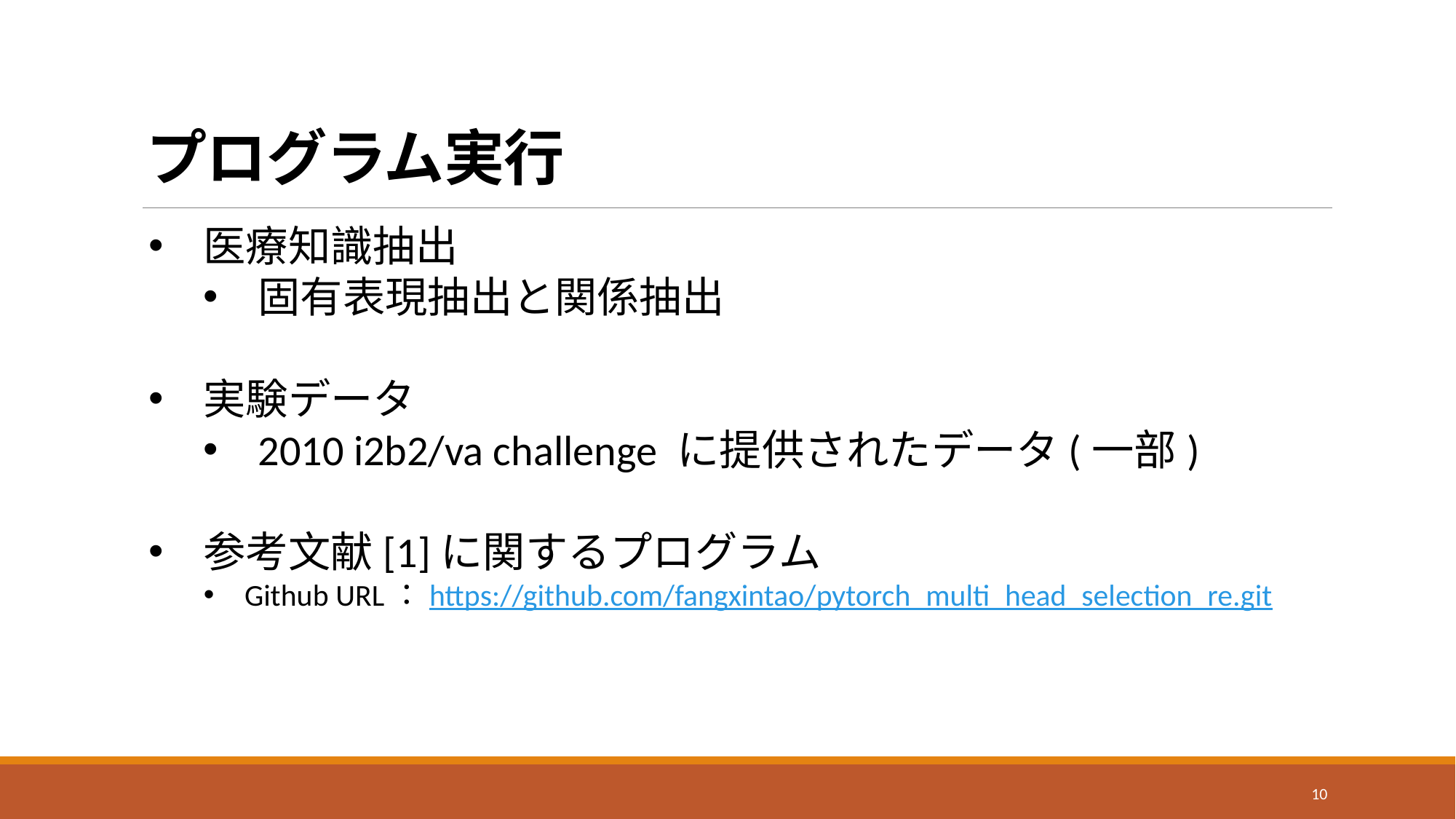

# プログラム実行
医療知識抽出
固有表現抽出と関係抽出

実験データ
2010 i2b2/va challenge に提供されたデータ(一部)

参考文献[1]に関するプログラム
Github URL：https://github.com/fangxintao/pytorch_multi_head_selection_re.git

10